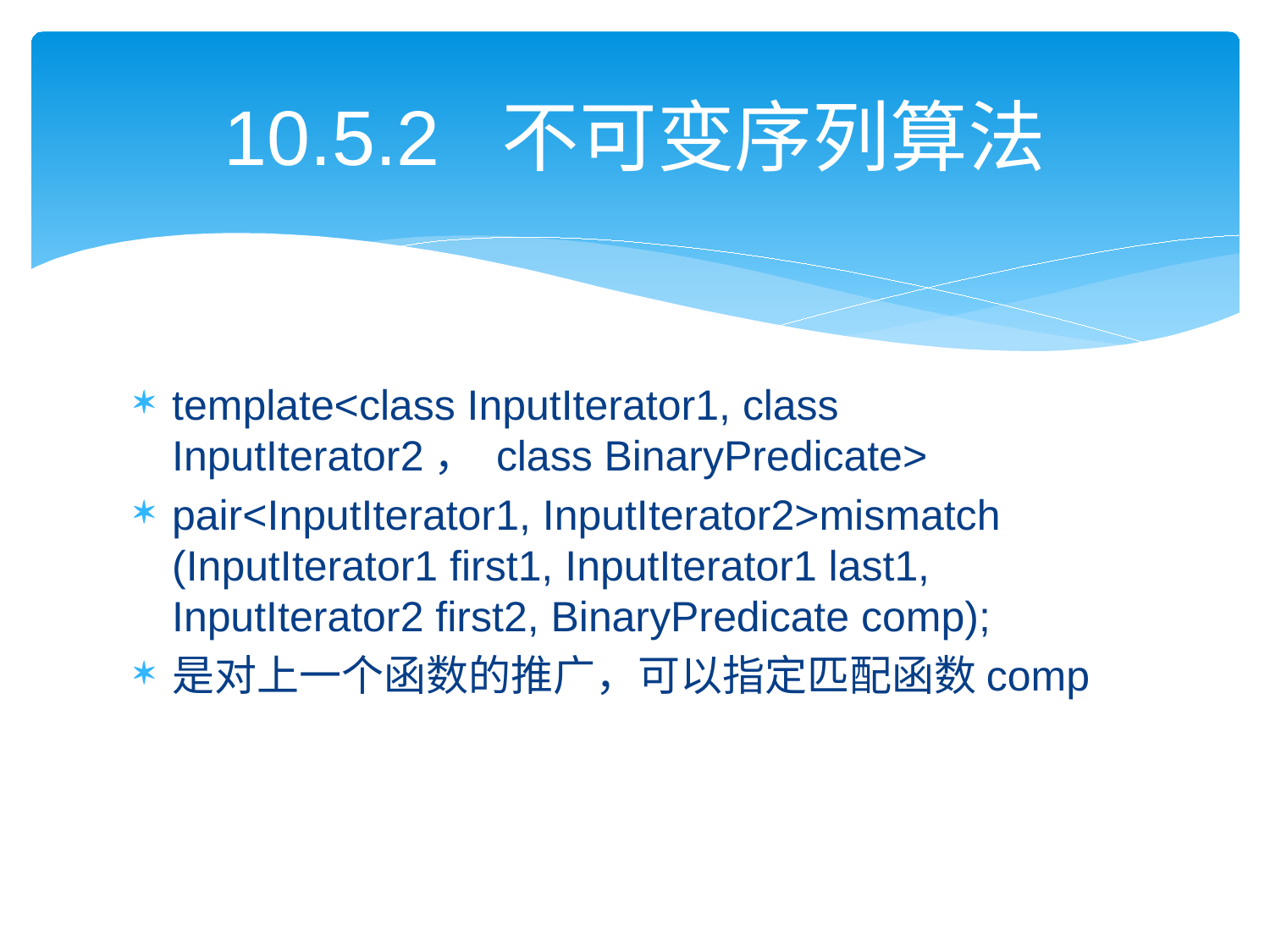

# 10.5.2  不可变序列算法
template<class InputIterator1, class InputIterator2， class BinaryPredicate>
pair<InputIterator1, InputIterator2>mismatch (InputIterator1 first1, InputIterator1 last1, InputIterator2 first2, BinaryPredicate comp);
是对上一个函数的推广，可以指定匹配函数comp